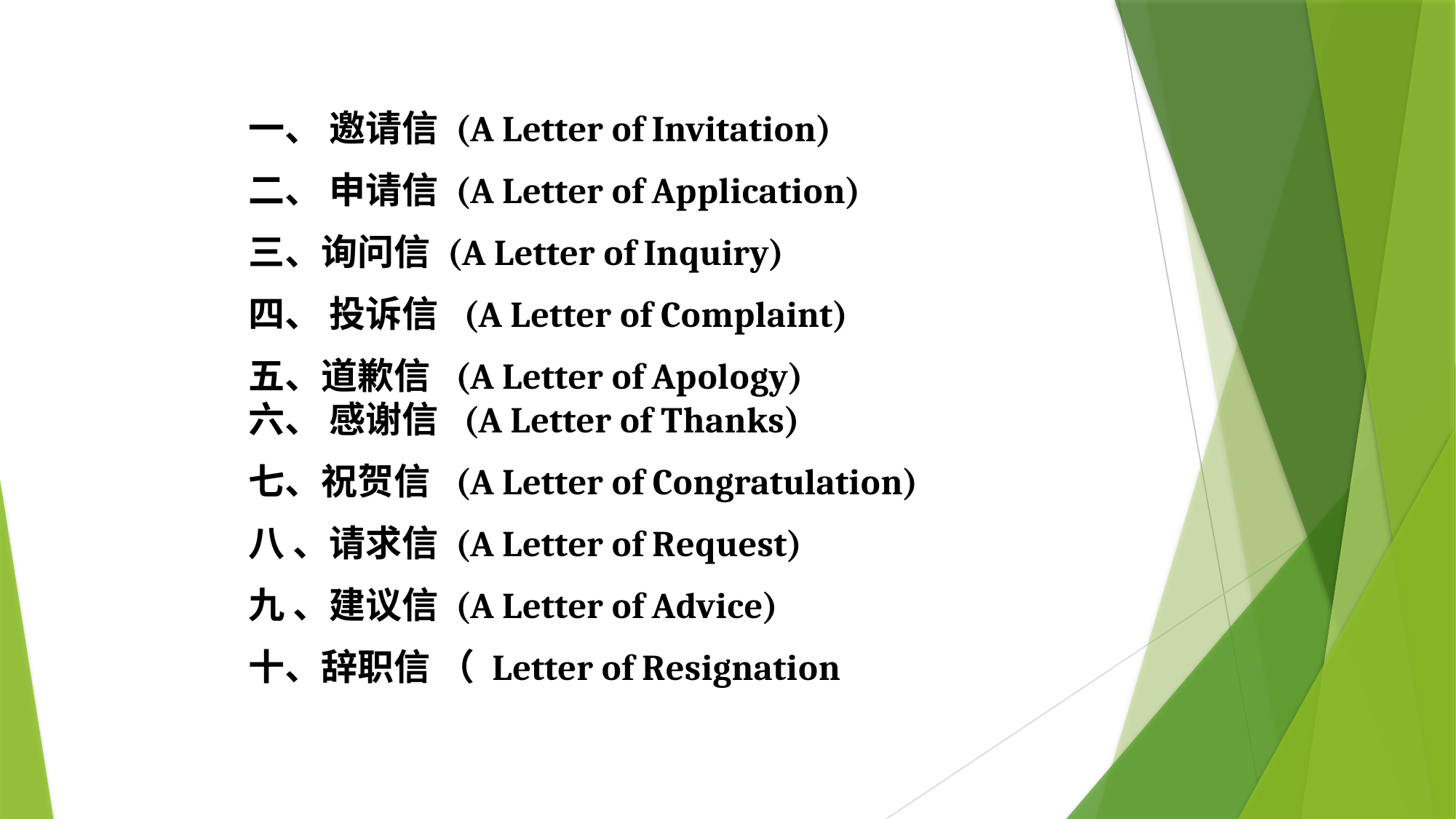

一、 邀请信 (A Letter of Invitation)
二、 申请信 (A Letter of Application)
三、询问信 (A Letter of Inquiry)
四、 投诉信  (A Letter of Complaint)
五、道歉信  (A Letter of Apology)
六、 感谢信  (A Letter of Thanks)
七、祝贺信  (A Letter of Congratulation)
八 、请求信 (A Letter of Request)
九 、建议信 (A Letter of Advice)
十、辞职信 （ Letter of Resignation